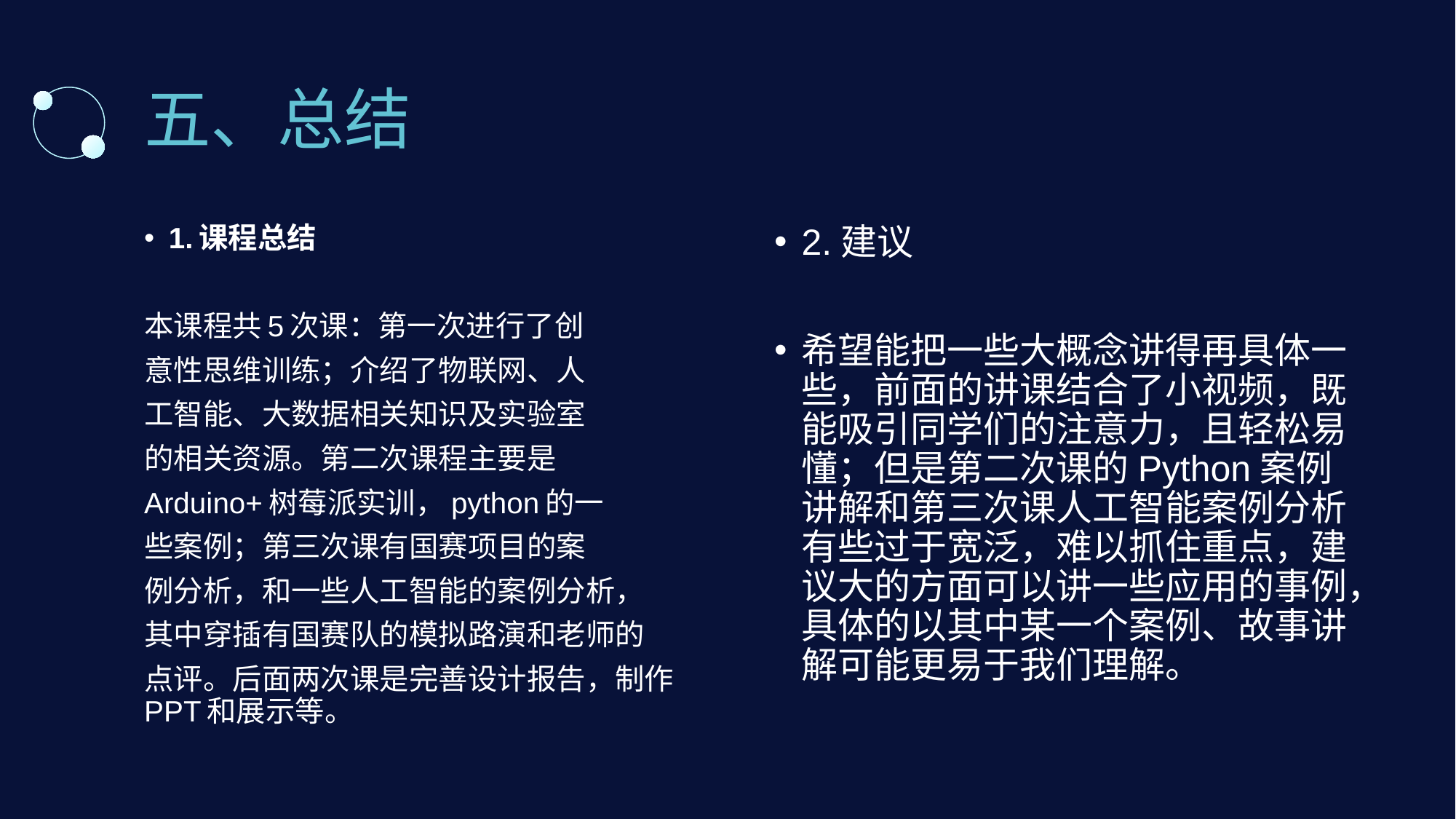

# 五、总结
1.课程总结

本课程共5次课：第一次进行了创
意性思维训练；介绍了物联网、人
工智能、大数据相关知识及实验室
的相关资源。第二次课程主要是
Arduino+树莓派实训，python的一
些案例；第三次课有国赛项目的案
例分析，和一些人工智能的案例分析，
其中穿插有国赛队的模拟路演和老师的
点评。后面两次课是完善设计报告，制作PPT和展示等。
2.建议

希望能把一些大概念讲得再具体一些，前面的讲课结合了小视频，既能吸引同学们的注意力，且轻松易懂；但是第二次课的Python案例讲解和第三次课人工智能案例分析有些过于宽泛，难以抓住重点，建议大的方面可以讲一些应用的事例，具体的以其中某一个案例、故事讲解可能更易于我们理解。